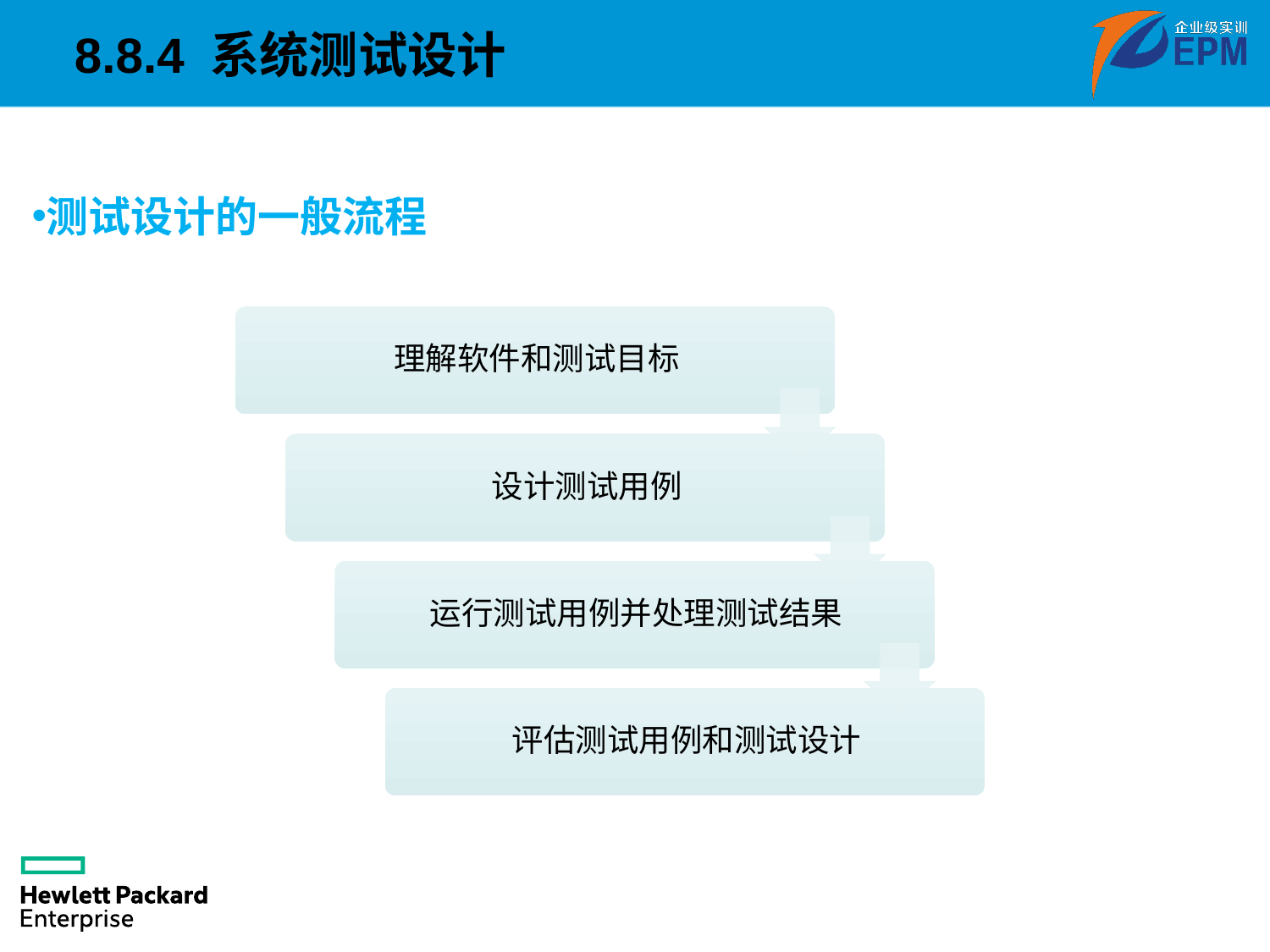

8.8.4 系统测试设计
测试设计的一般流程
理解软件和测试目标
设计测试用例
运行测试用例并处理测试结果
评估测试用例和测试设计